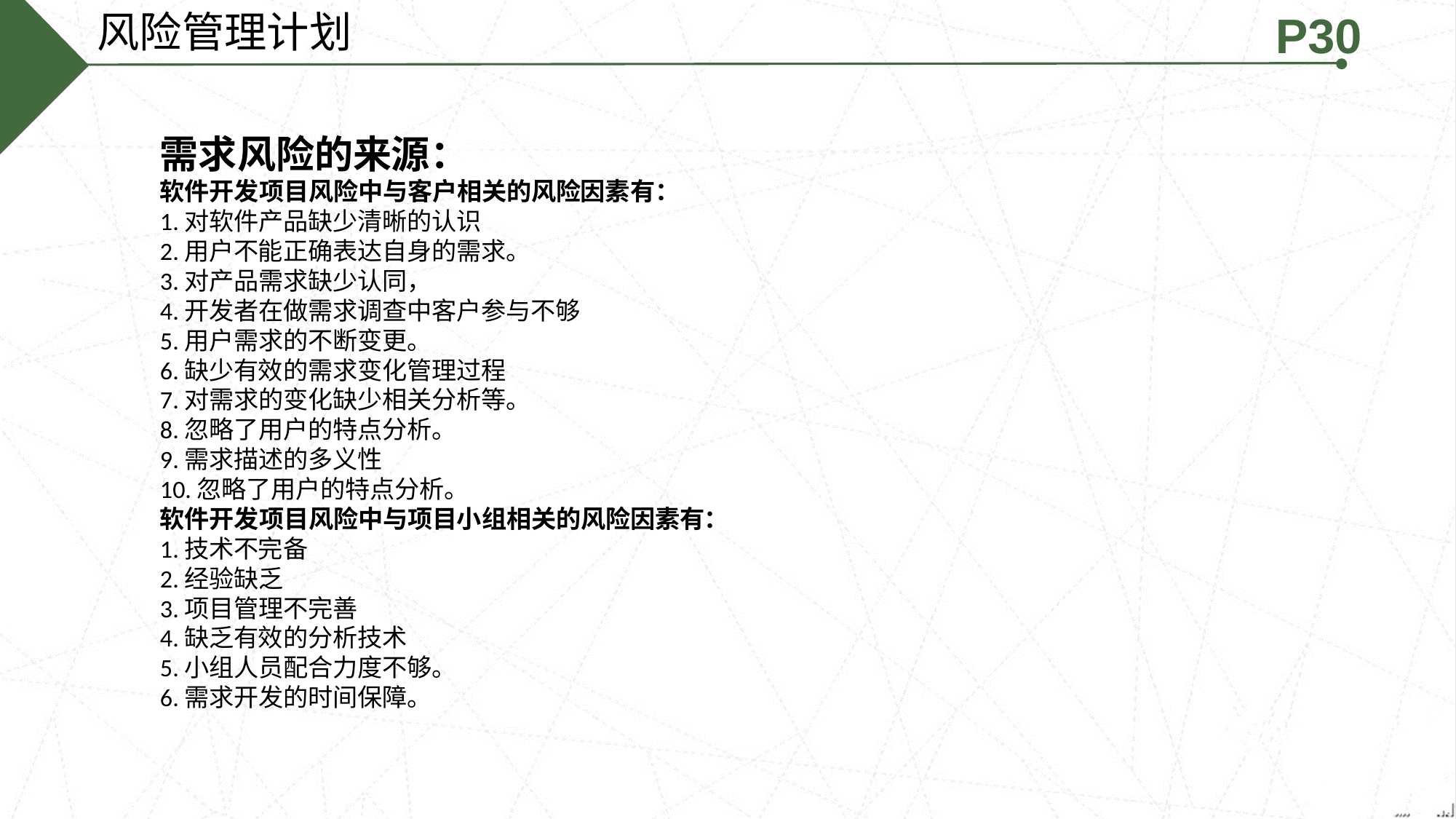

风险管理计划
P30

需求风险的来源：
软件开发项目风险中与客户相关的风险因素有：
1.对软件产品缺少清晰的认识
2.用户不能正确表达自身的需求。
3.对产品需求缺少认同，
4.开发者在做需求调查中客户参与不够
5.用户需求的不断变更。
6.缺少有效的需求变化管理过程
7.对需求的变化缺少相关分析等。
8.忽略了用户的特点分析。
9.需求描述的多义性
10.忽略了用户的特点分析。
软件开发项目风险中与项目小组相关的风险因素有：
1.技术不完备
2.经验缺乏
3.项目管理不完善
4.缺乏有效的分析技术
5.小组人员配合力度不够。
6.需求开发的时间保障。